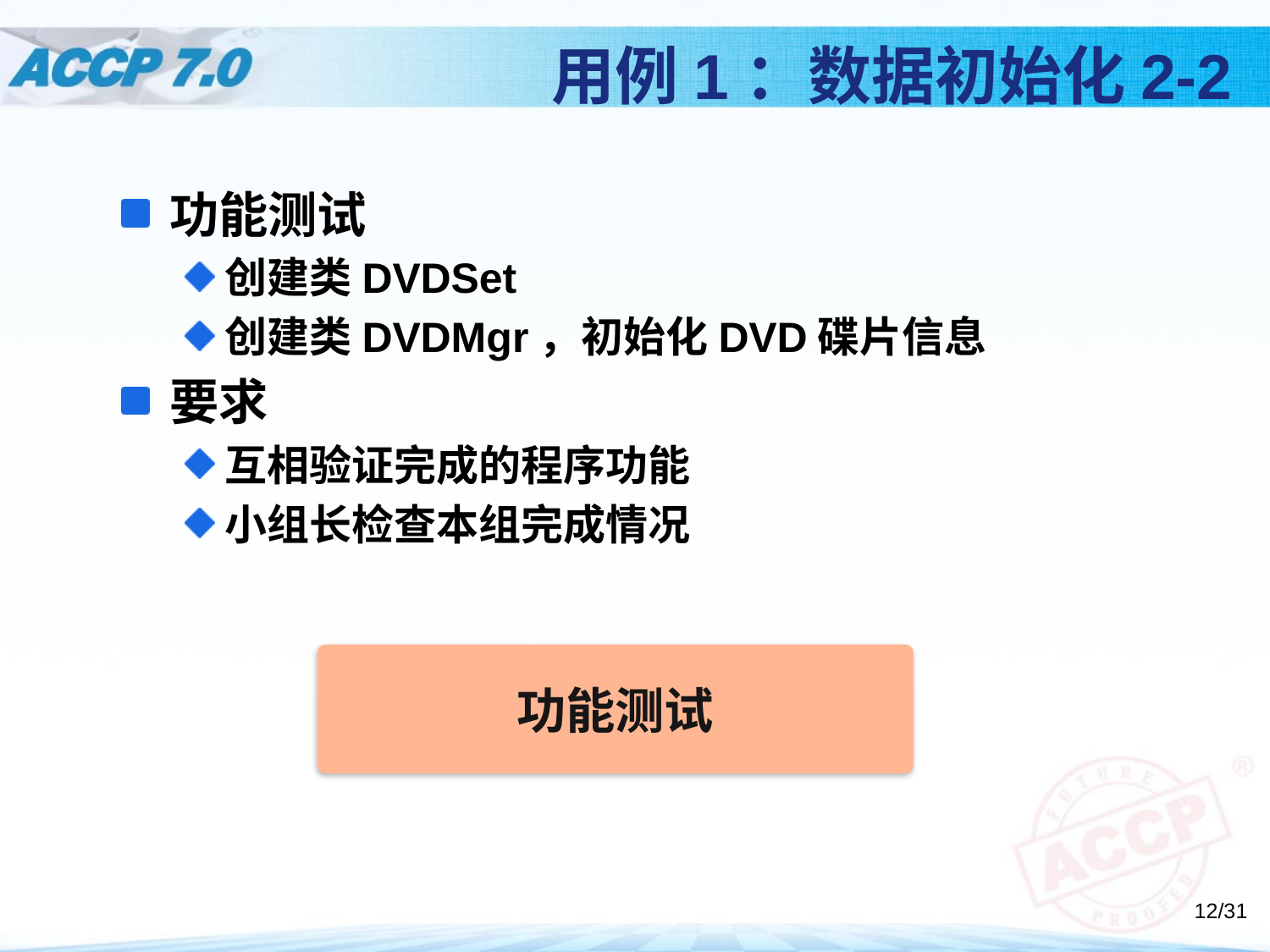

# 用例1：数据初始化2-2
功能测试
创建类DVDSet
创建类DVDMgr，初始化DVD碟片信息
要求
互相验证完成的程序功能
小组长检查本组完成情况

功能测试
12/31